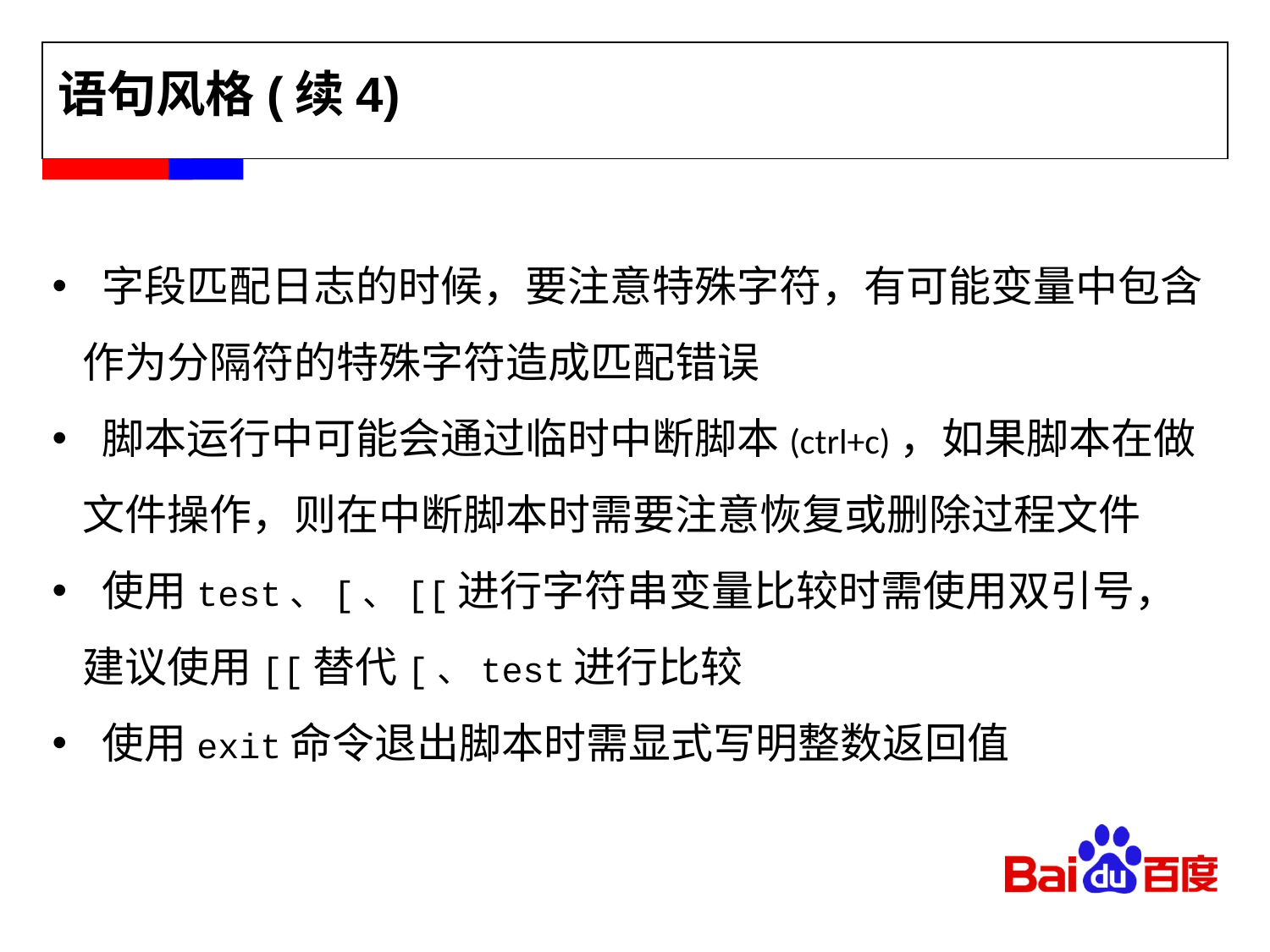

# 语句风格(续4)
 字段匹配日志的时候，要注意特殊字符，有可能变量中包含作为分隔符的特殊字符造成匹配错误
 脚本运行中可能会通过临时中断脚本(ctrl+c)，如果脚本在做文件操作，则在中断脚本时需要注意恢复或删除过程文件
 使用test、[、[[进行字符串变量比较时需使用双引号，建议使用[[替代[、test进行比较
 使用exit命令退出脚本时需显式写明整数返回值